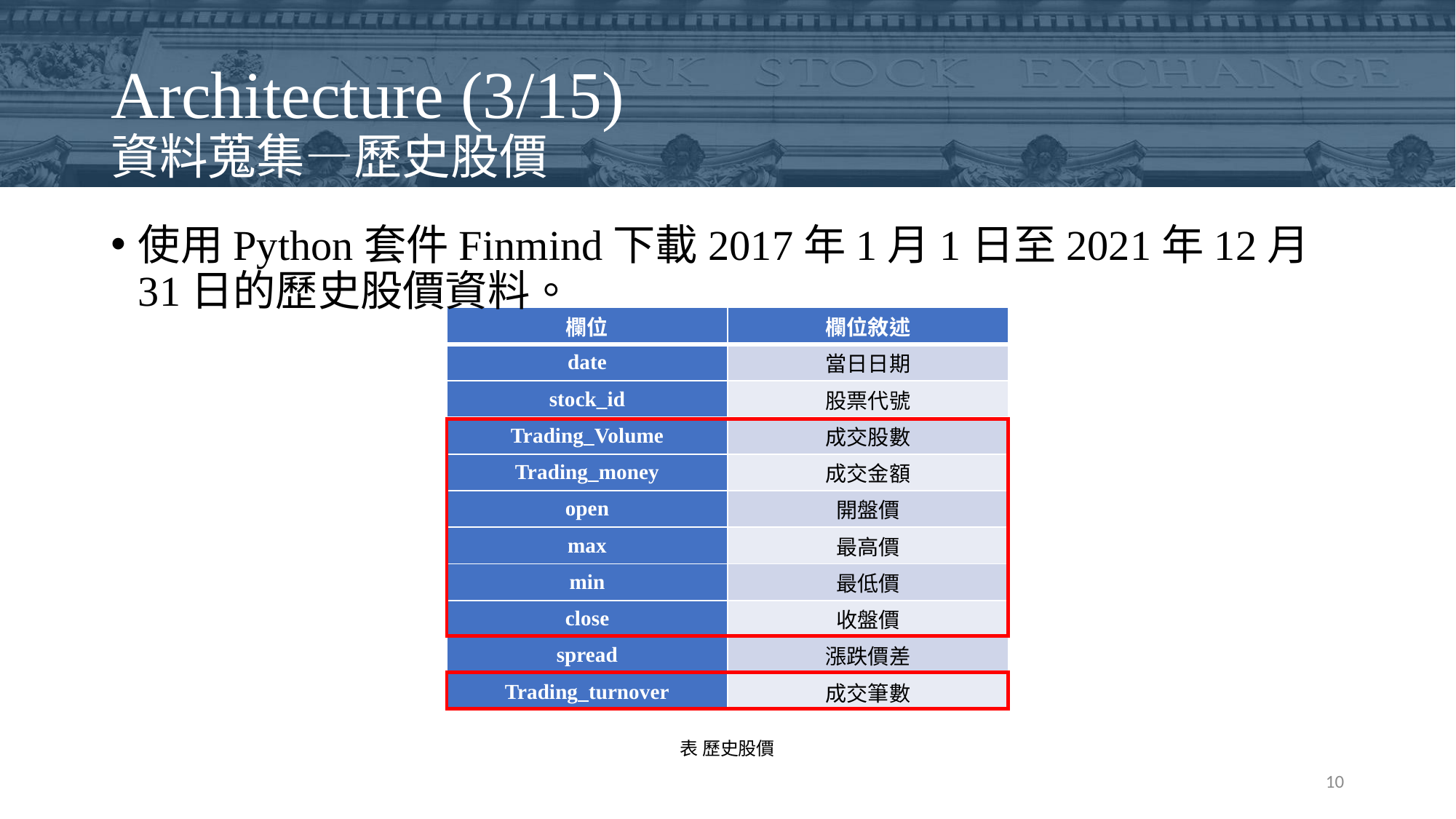

# Architecture (3/15) 資料蒐集—歷史股價
使用Python套件Finmind下載2017年1月1日至2021年12月31日的歷史股價資料。
| 欄位 | 欄位敘述 |
| --- | --- |
| date | 當日日期 |
| stock\_id | 股票代號 |
| Trading\_Volume | 成交股數 |
| Trading\_money | 成交金額 |
| open | 開盤價 |
| max | 最高價 |
| min | 最低價 |
| close | 收盤價 |
| spread | 漲跌價差 |
| Trading\_turnover | 成交筆數 |

表 歷史股價
10